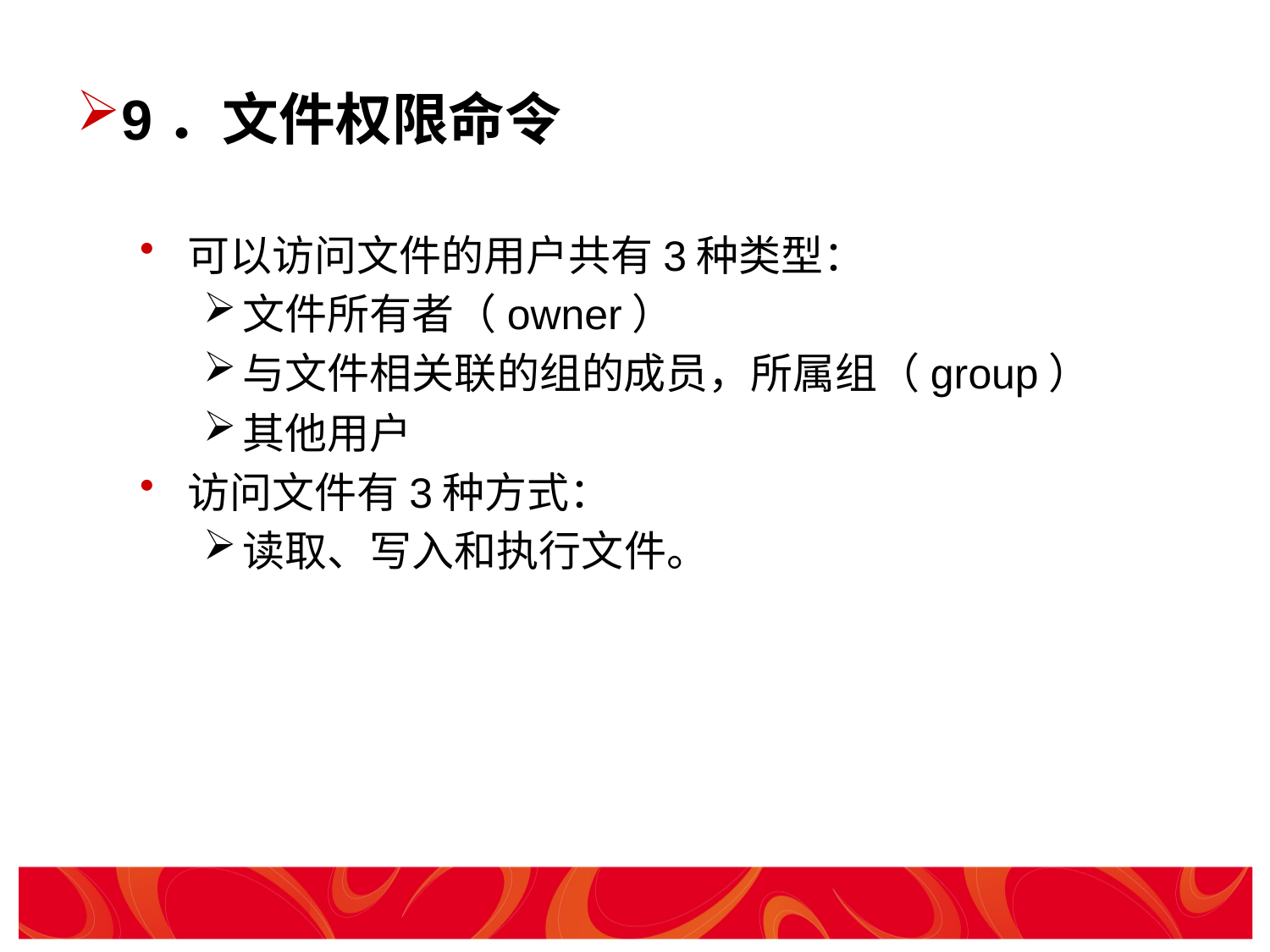

# 9．文件权限命令
可以访问文件的用户共有3种类型：
文件所有者（owner）
与文件相关联的组的成员，所属组（group）
其他用户
访问文件有3种方式：
读取、写入和执行文件。